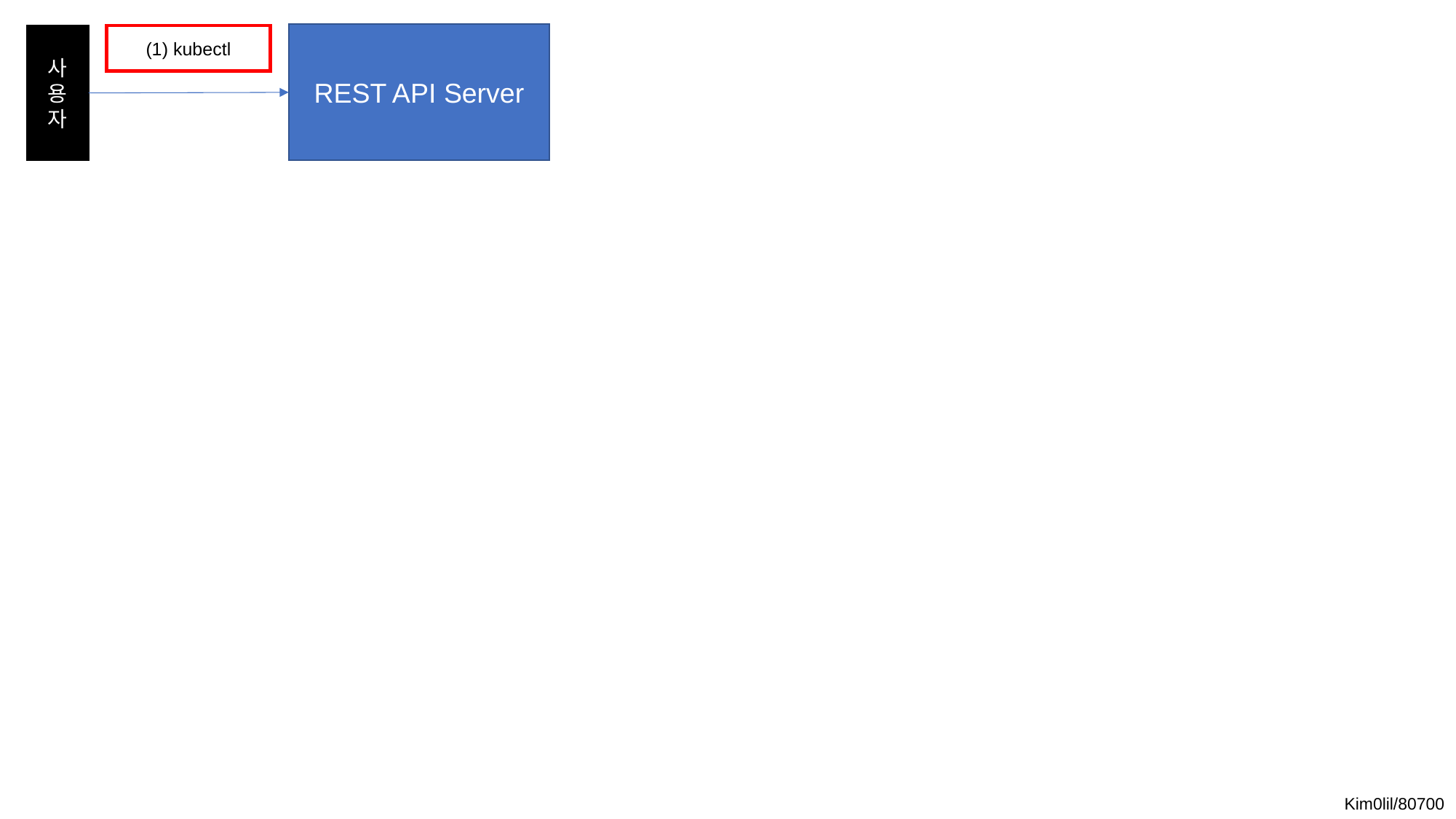

REST API Server
사
용
자
(1) kubectl
Kim0lil/80700